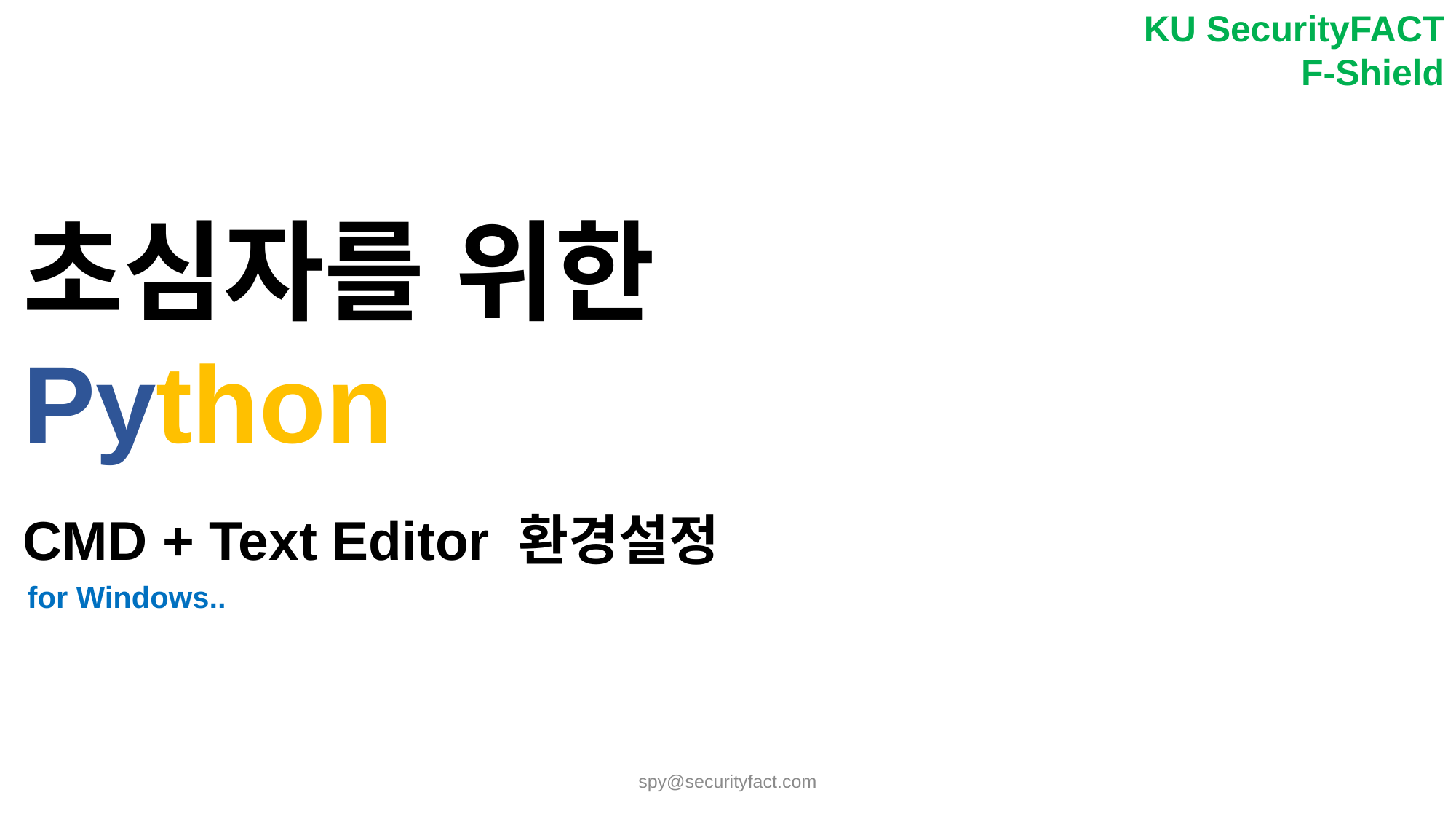

KU SecurityFACT
F-Shield
초심자를 위한 Python
CMD + Text Editor 환경설정
for Windows..
spy@securityfact.com